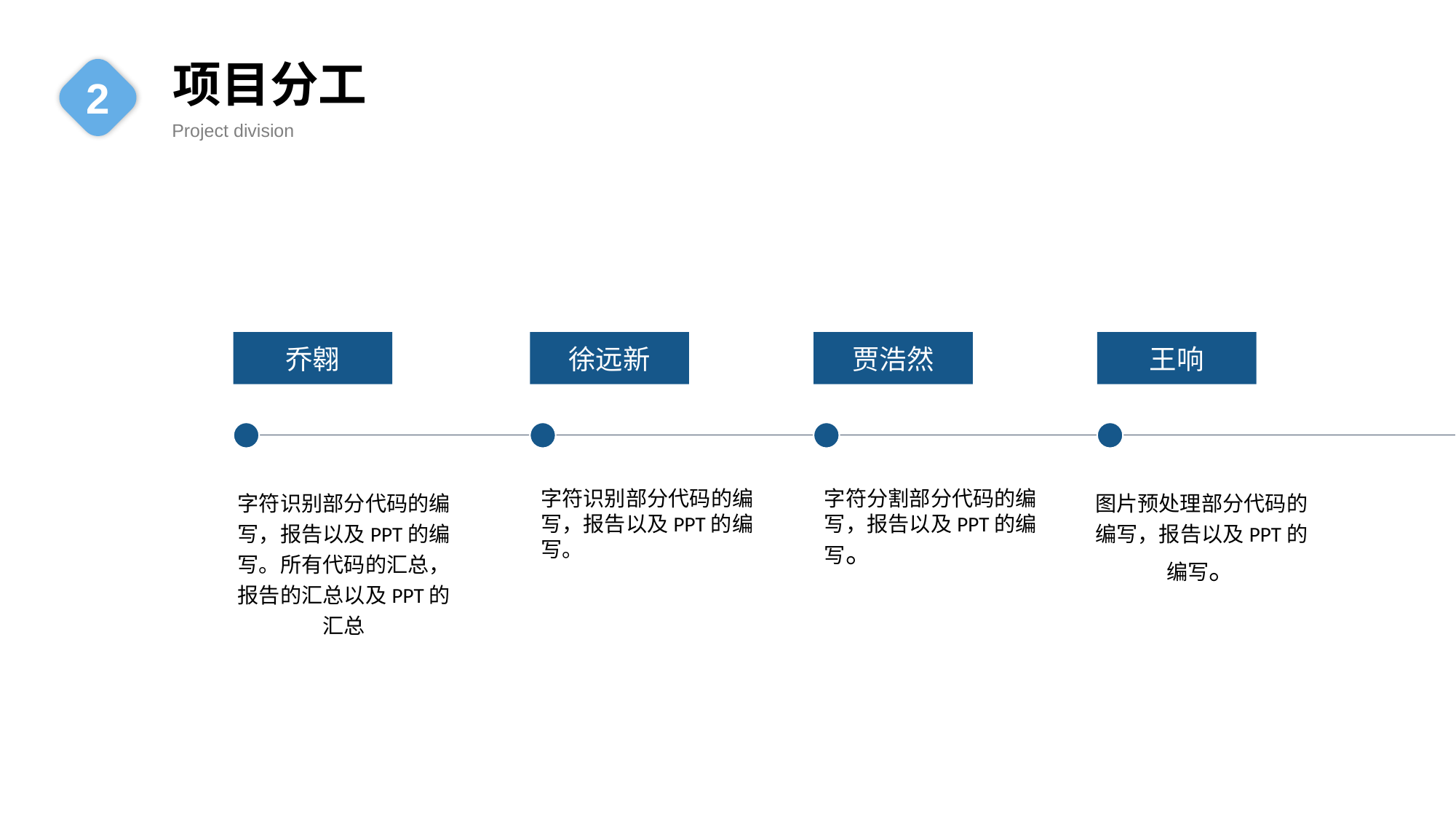

项目分工
Project division

2
乔翱
徐远新
贾浩然
王响

字符识别部分代码的编写，报告以及PPT的编写。所有代码的汇总，报告的汇总以及PPT的汇总
字符识别部分代码的编写，报告以及PPT的编写。
字符分割部分代码的编写，报告以及PPT的编写。
图片预处理部分代码的编写，报告以及PPT的编写。